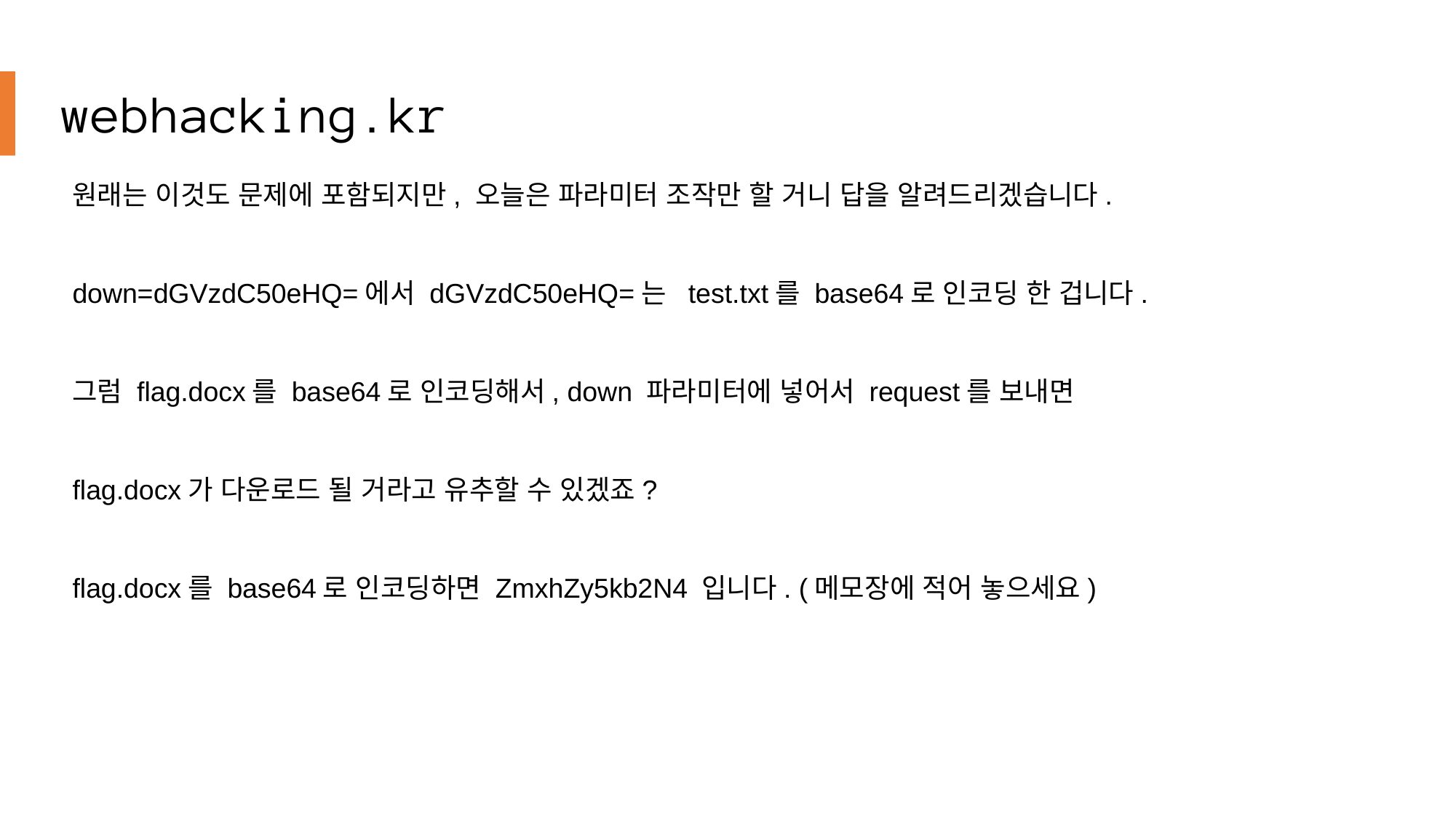

# webhacking.kr

원래는 이것도 문제에 포함되지만, 오늘은 파라미터 조작만 할 거니 답을 알려드리겠습니다.

down=dGVzdC50eHQ=에서 dGVzdC50eHQ=는  test.txt를 base64로 인코딩 한 겁니다.

그럼 flag.docx를 base64로 인코딩해서, down 파라미터에 넣어서 request를 보내면

flag.docx가 다운로드 될 거라고 유추할 수 있겠죠?

flag.docx를 base64로 인코딩하면 ZmxhZy5kb2N4 입니다. (메모장에 적어 놓으세요)